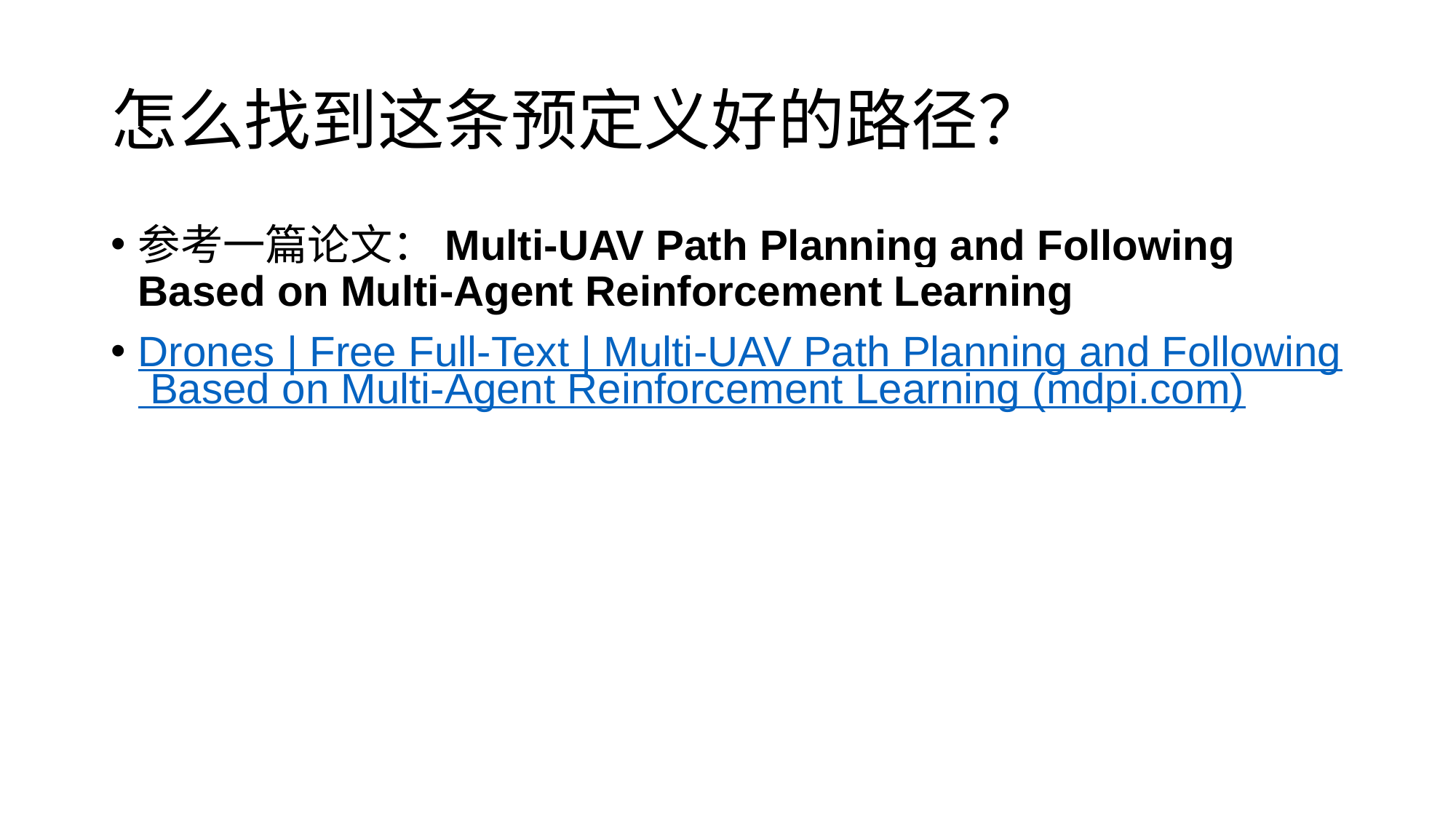

# 怎么找到这条预定义好的路径？
参考一篇论文：Multi-UAV Path Planning and Following Based on Multi-Agent Reinforcement Learning
Drones | Free Full-Text | Multi-UAV Path Planning and Following Based on Multi-Agent Reinforcement Learning (mdpi.com)